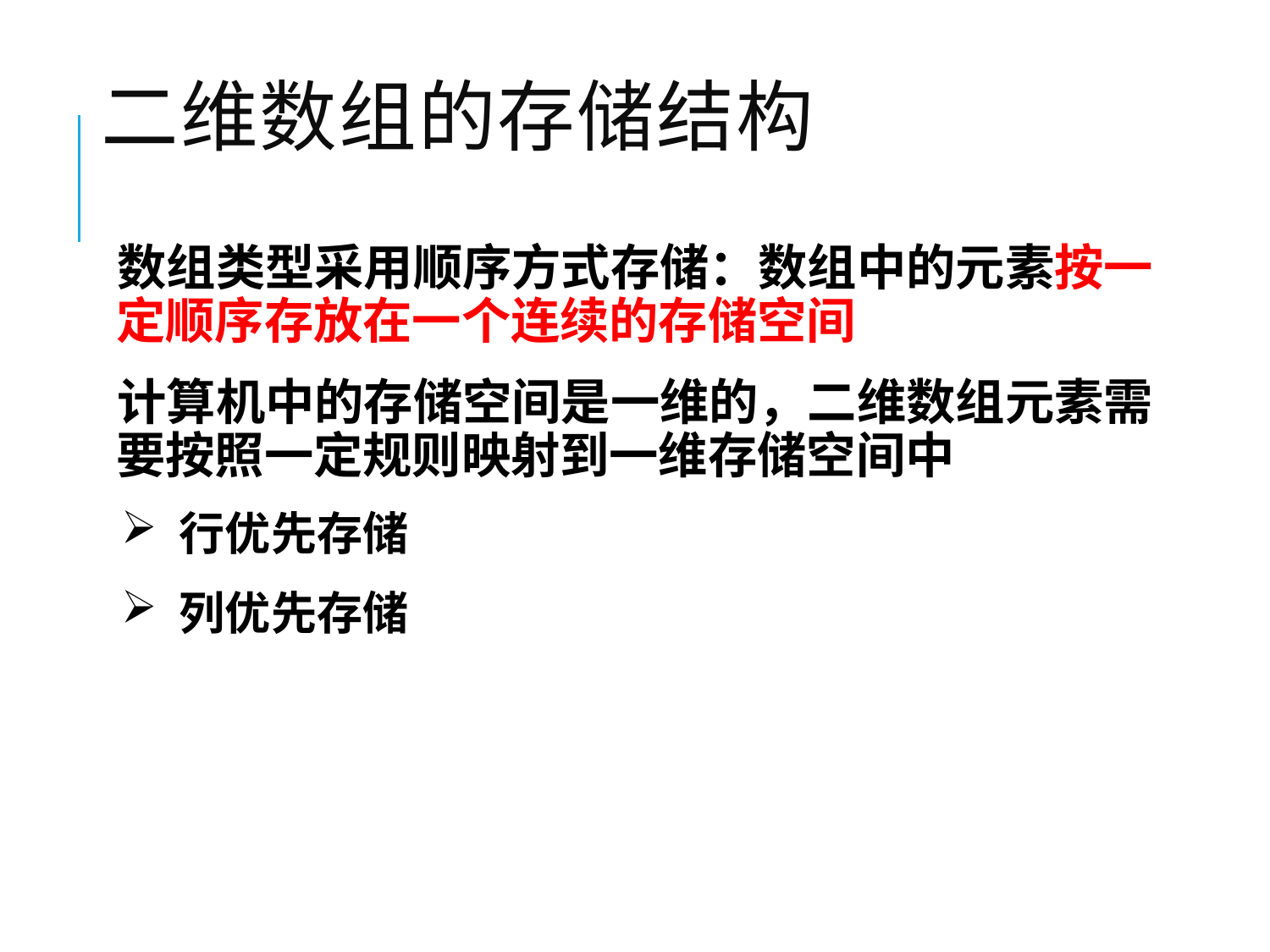

# 二维数组的存储结构
数组类型采用顺序方式存储：数组中的元素按一定顺序存放在一个连续的存储空间
计算机中的存储空间是一维的，二维数组元素需要按照一定规则映射到一维存储空间中
 行优先存储
 列优先存储